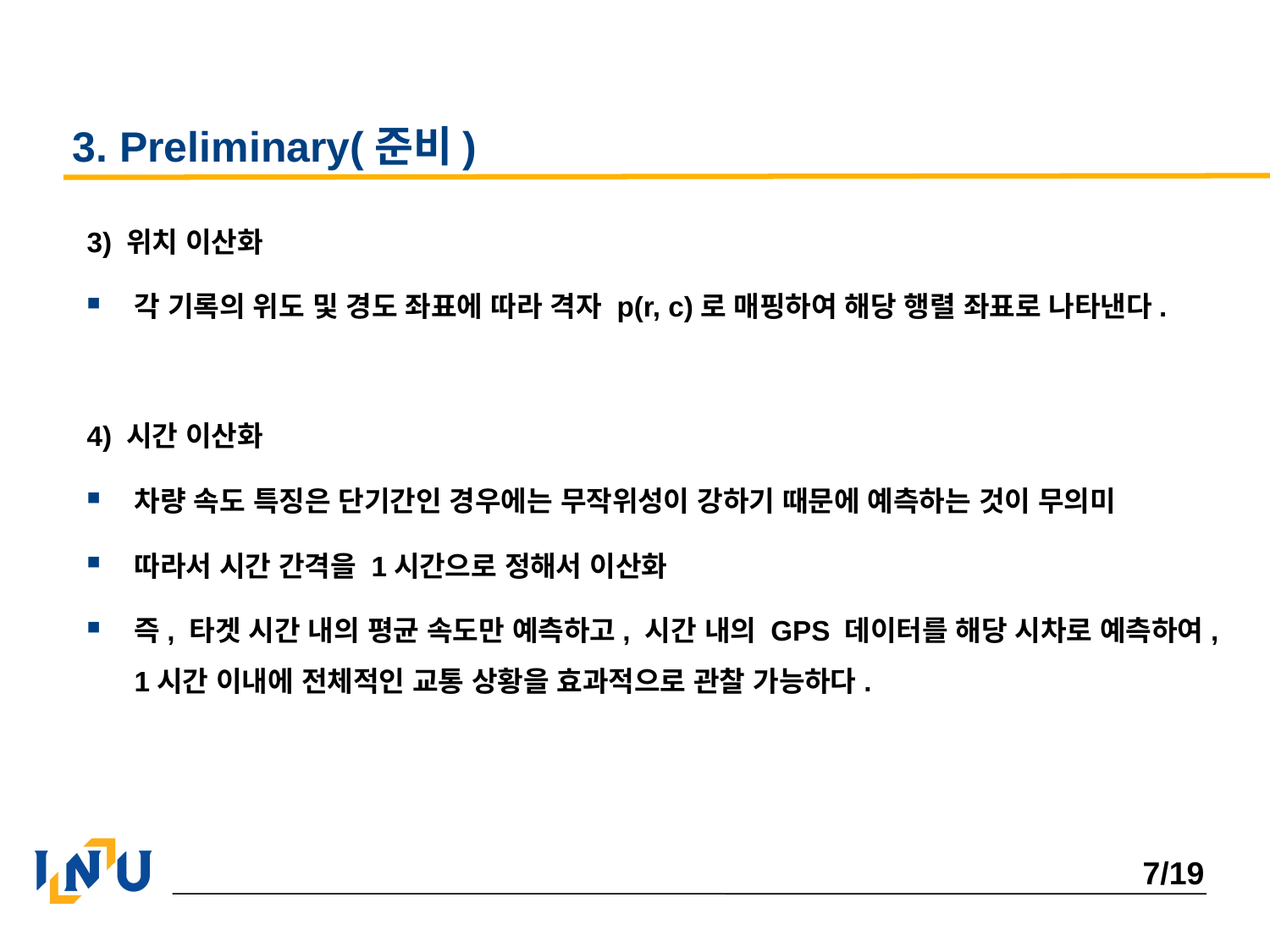

# 3. Preliminary(준비)
3) 위치 이산화
각 기록의 위도 및 경도 좌표에 따라 격자 p(r, c)로 매핑하여 해당 행렬 좌표로 나타낸다.

4) 시간 이산화
차량 속도 특징은 단기간인 경우에는 무작위성이 강하기 때문에 예측하는 것이 무의미
따라서 시간 간격을 1시간으로 정해서 이산화
즉, 타겟 시간 내의 평균 속도만 예측하고, 시간 내의 GPS 데이터를 해당 시차로 예측하여, 1시간 이내에 전체적인 교통 상황을 효과적으로 관찰 가능하다.